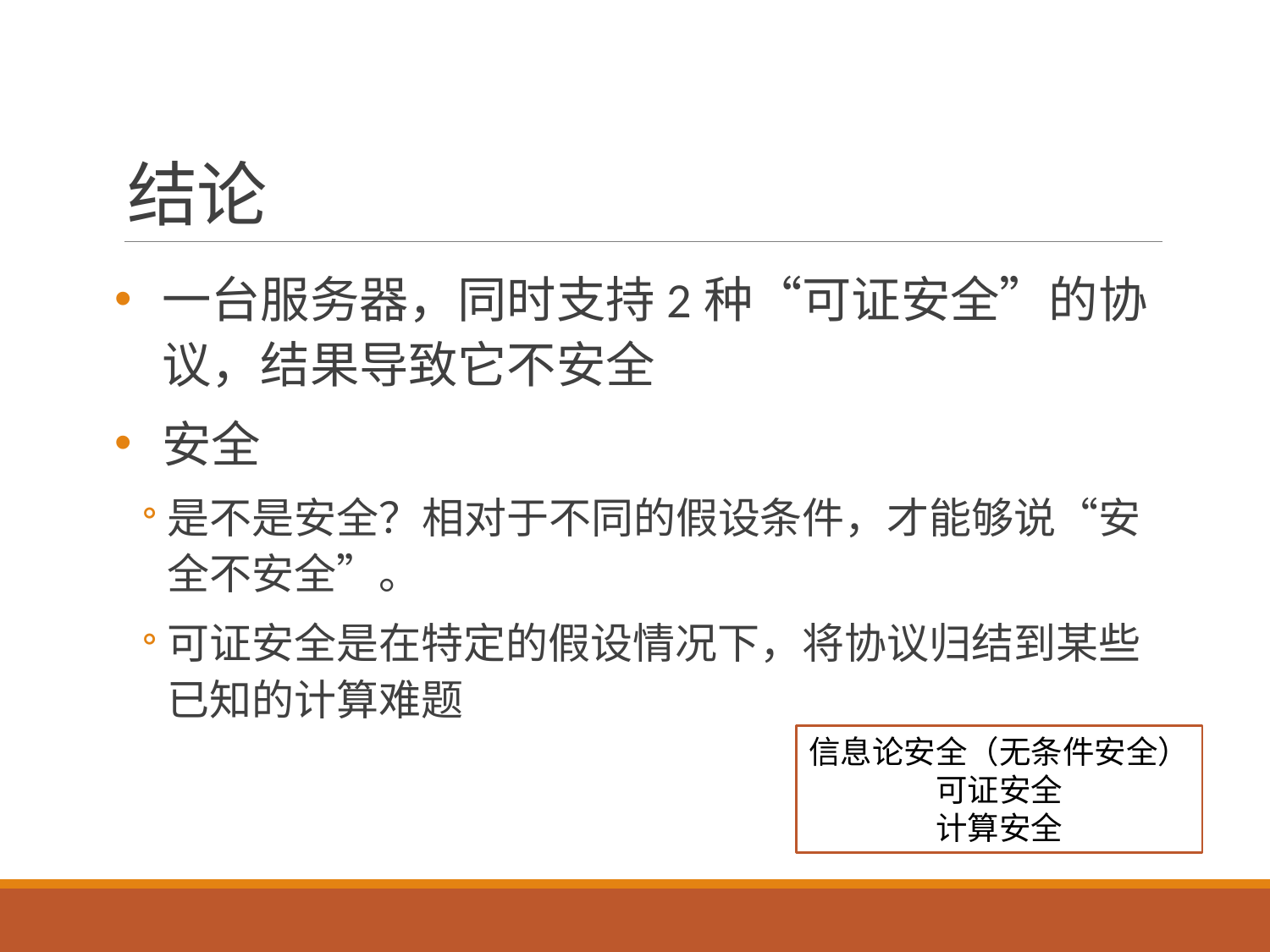

# 结论
一台服务器，同时支持2种“可证安全”的协议，结果导致它不安全
安全
是不是安全？相对于不同的假设条件，才能够说“安全不安全”。
可证安全是在特定的假设情况下，将协议归结到某些已知的计算难题

信息论安全（无条件安全）
可证安全
计算安全
29